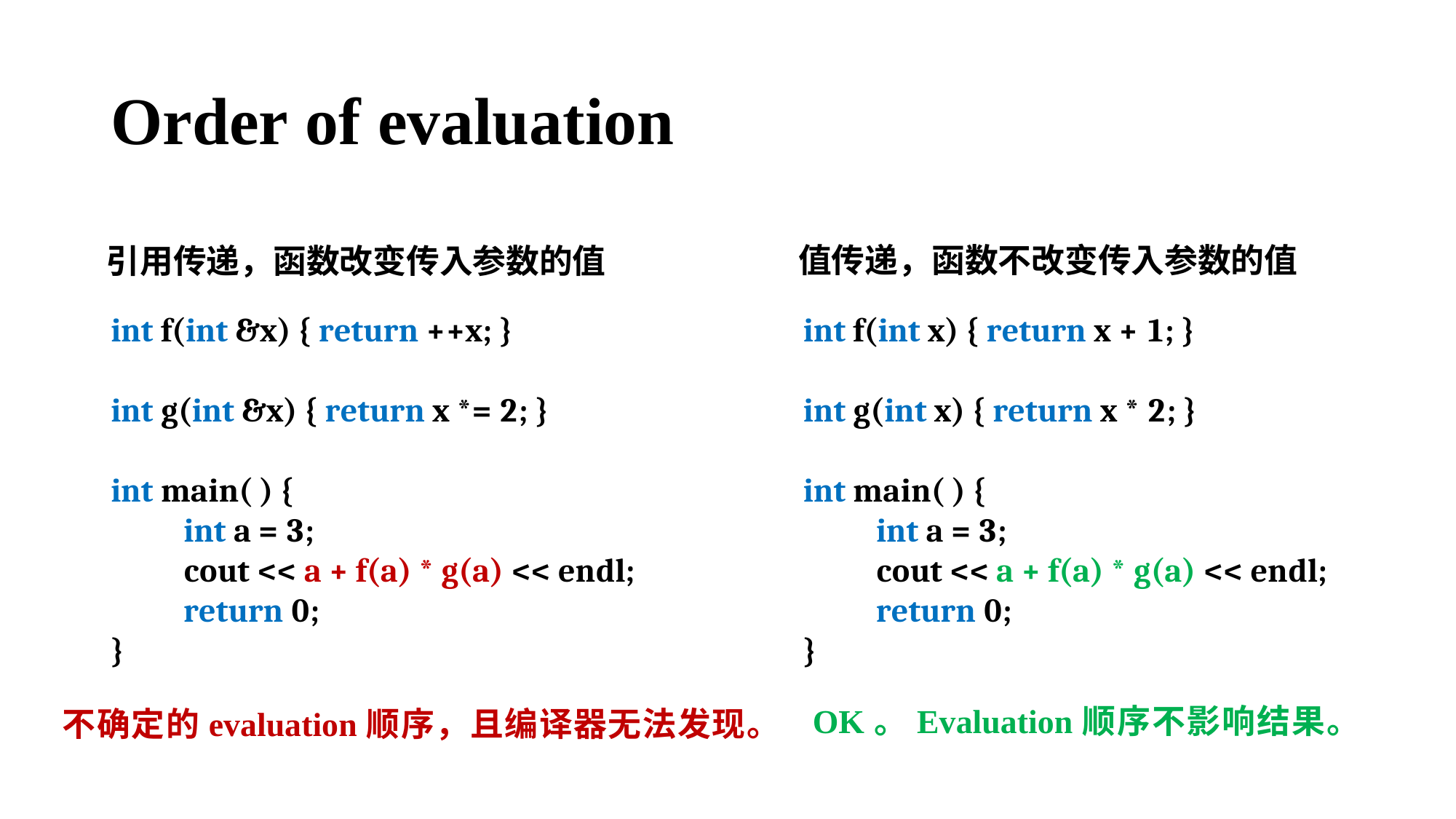

# Order of evaluation
值传递，函数不改变传入参数的值
引用传递，函数改变传入参数的值
int f(int x) { return x + 1; }
int g(int x) { return x * 2; }

int main( ) {
          int a = 3;
          cout << a + f(a) * g(a) << endl;
          return 0;
}
int f(int &x) { return ++x; }
int g(int &x) { return x *= 2; }

int main( ) {
          int a = 3;
          cout << a + f(a) * g(a) << endl;
          return 0;
}
OK。Evaluation顺序不影响结果。
不确定的evaluation顺序，且编译器无法发现。